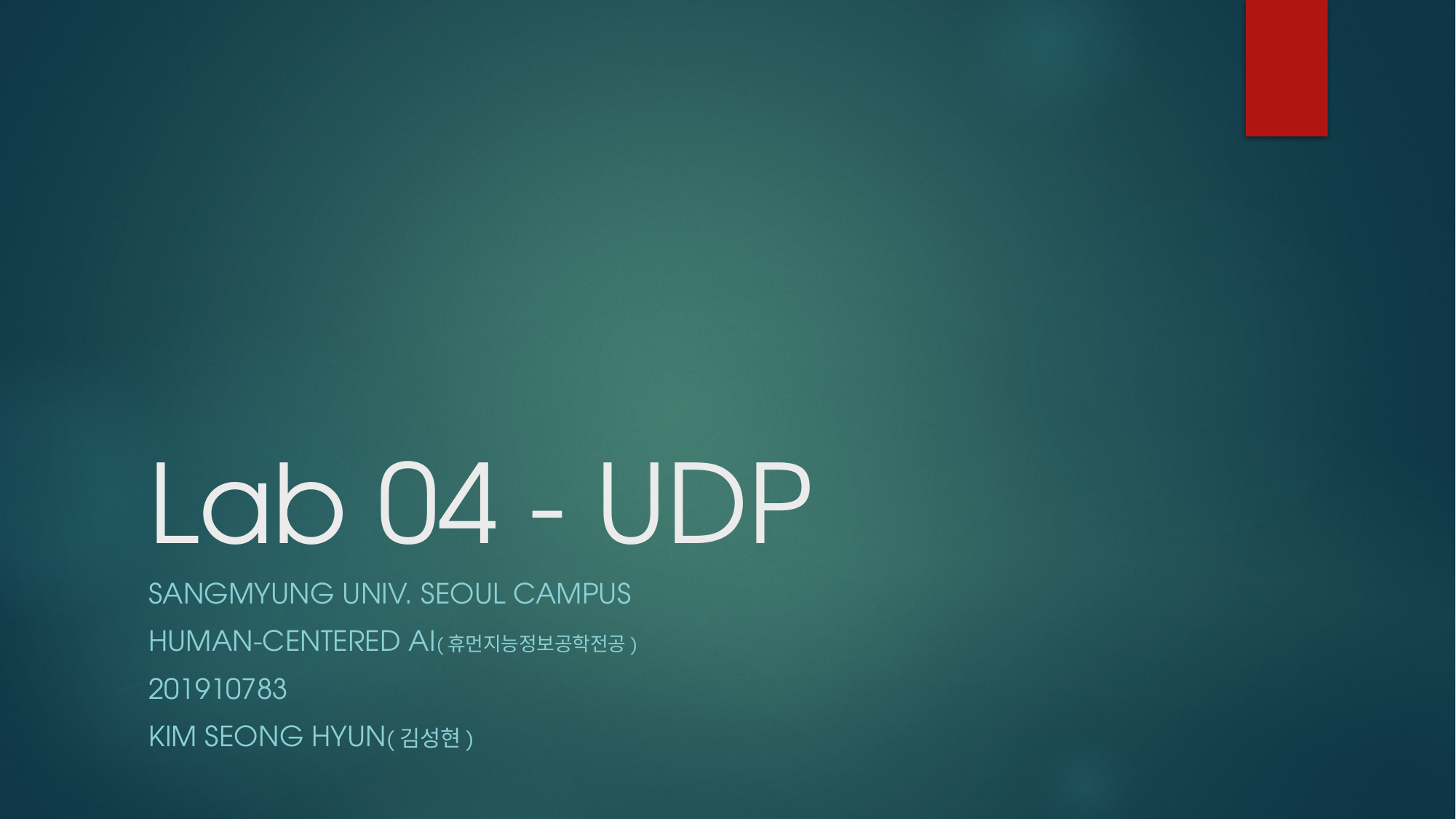

# Lab 04 - UDP
Sangmyung univ. seoul campus
Human-centered ai(휴먼지능정보공학전공)
201910783
Kim Seong hyun(김성현)